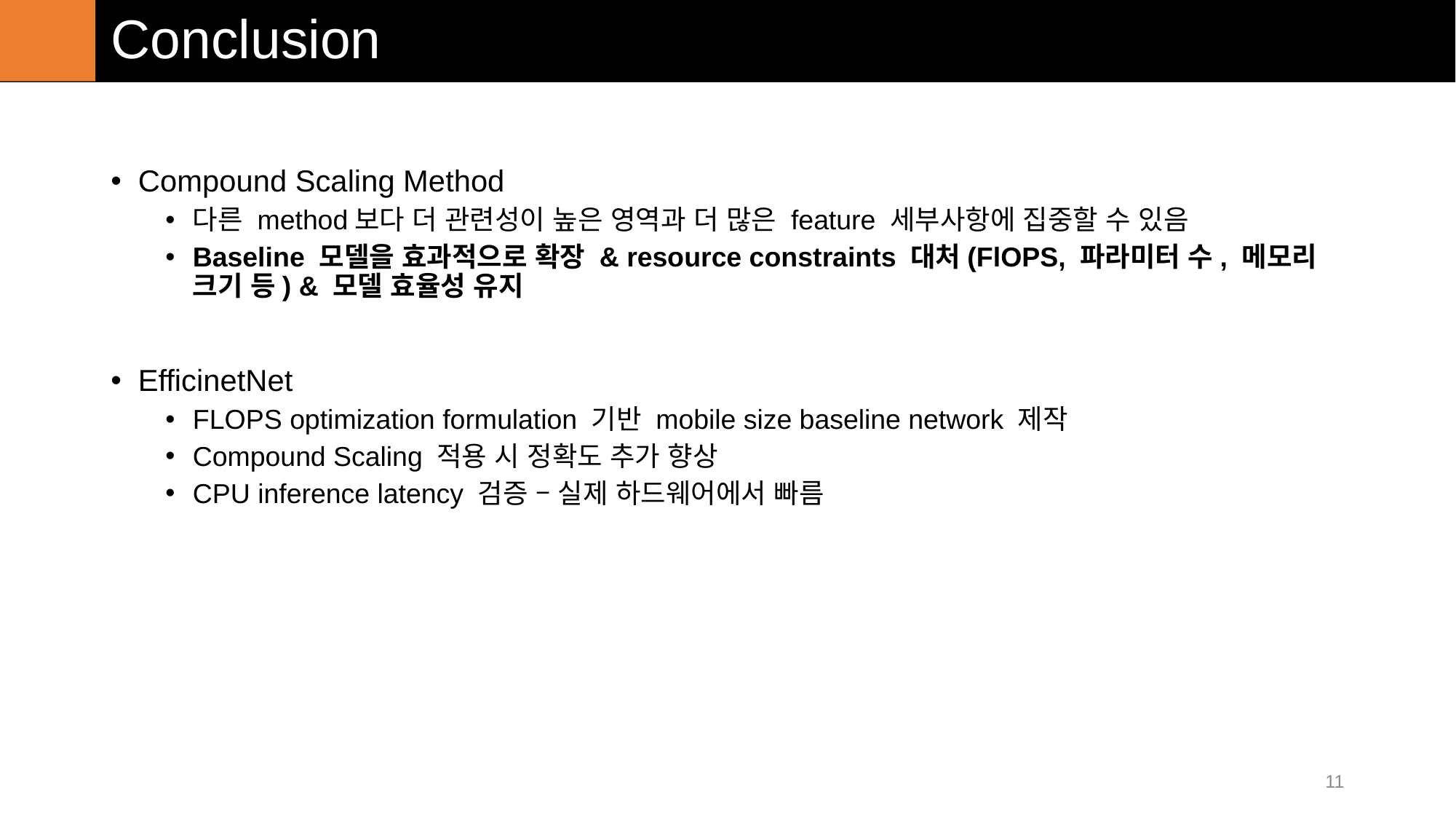

# Conclusion
Compound Scaling Method
다른 method보다 더 관련성이 높은 영역과 더 많은 feature 세부사항에 집중할 수 있음
Baseline 모델을 효과적으로 확장 & resource constraints 대처(FlOPS, 파라미터 수, 메모리 크기 등) & 모델 효율성 유지

EfficinetNet
FLOPS optimization formulation 기반 mobile size baseline network 제작
Compound Scaling 적용 시 정확도 추가 향상
CPU inference latency 검증 – 실제 하드웨어에서 빠름

11